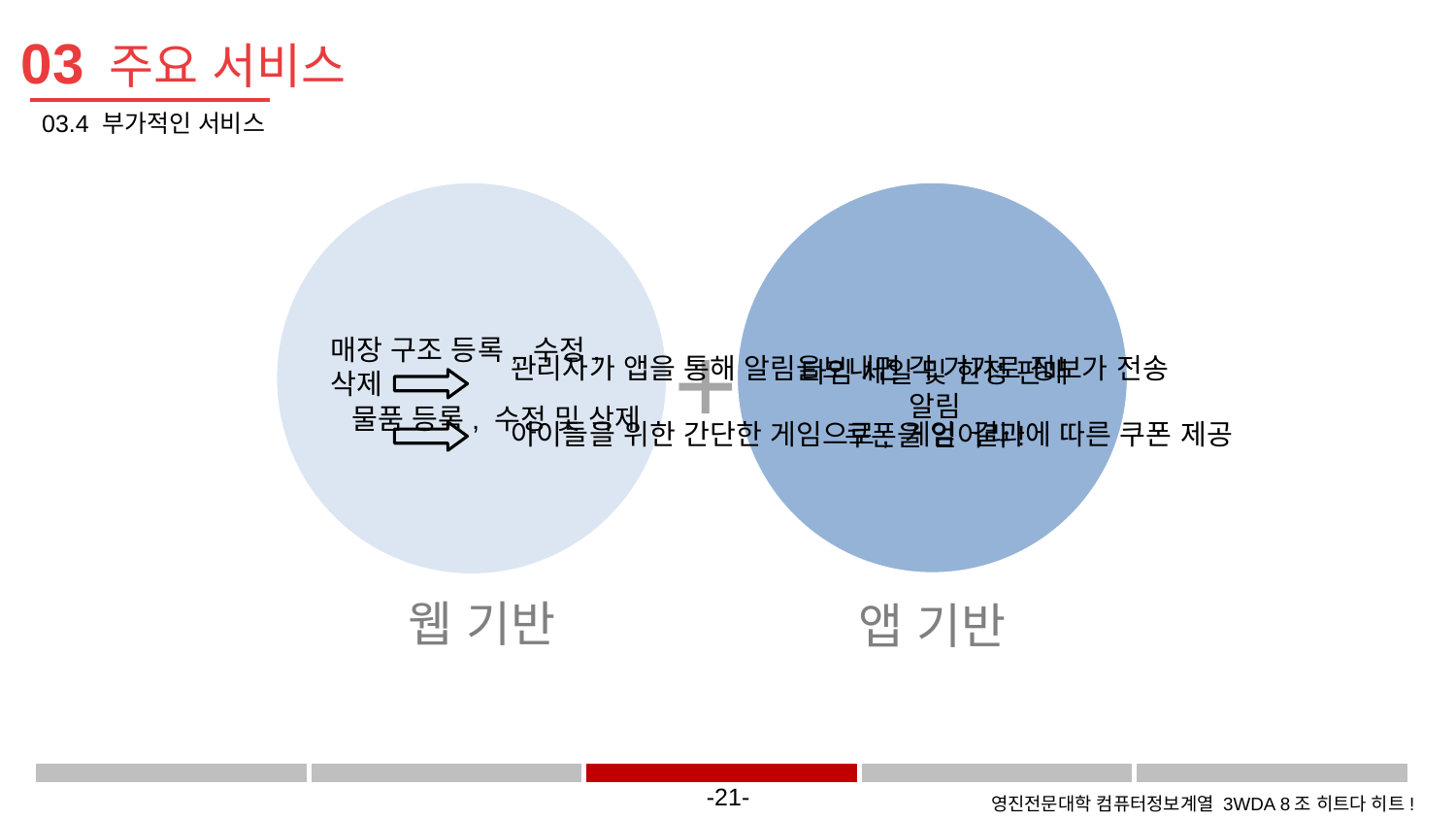

03 주요 서비스
03.4 부가적인 서비스

매장 구조 등록, 수정, 삭제
물품 등록, 수정 및 삭제

+
관리자가 앱을 통해 알림을보내면 각 기기로 정보가 전송
타임 세일 및 한정 판매 알림

아이들을 위한 간단한 게임으로, 게임  결과에 따른 쿠폰 제공
쿠폰을 얻어라!

웹 기반
앱 기반

-21-
영진전문대학 컴퓨터정보계열 3WDA 8조 히트다 히트!